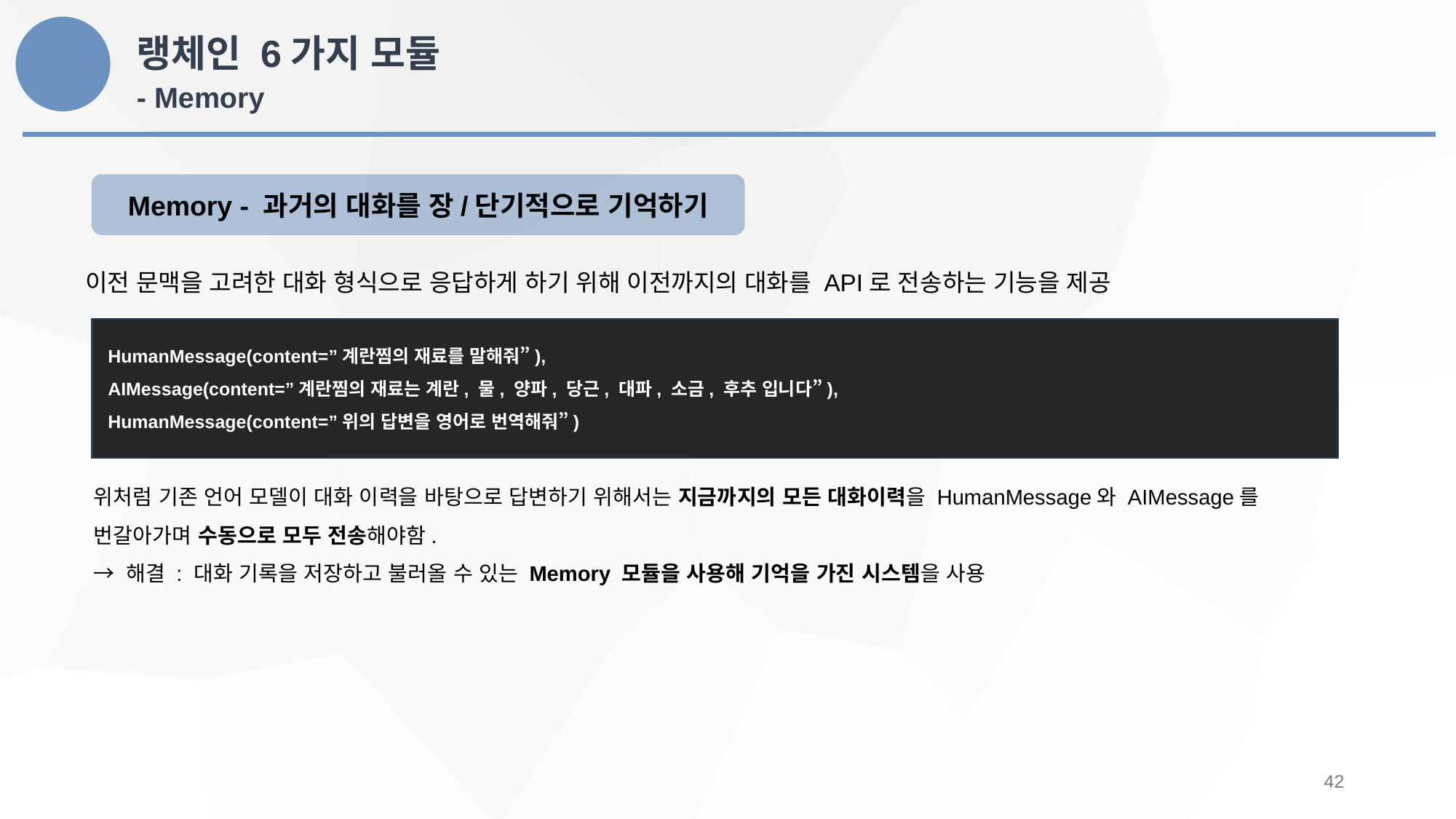

랭체인 6가지 모듈
- Memory
Memory - 과거의 대화를 장/단기적으로 기억하기
이전 문맥을 고려한 대화 형식으로 응답하게 하기 위해 이전까지의 대화를 API로 전송하는 기능을 제공
 HumanMessage(content=”계란찜의 재료를 말해줘”),
 AIMessage(content=”계란찜의 재료는 계란, 물, 양파, 당근, 대파, 소금, 후추 입니다”),
 HumanMessage(content=”위의 답변을 영어로 번역해줘”)
위처럼 기존 언어 모델이 대화 이력을 바탕으로 답변하기 위해서는 지금까지의 모든 대화이력을 HumanMessage와 AIMessage를
번갈아가며 수동으로 모두 전송해야함.
→ 해결 : 대화 기록을 저장하고 불러올 수 있는 Memory 모듈을 사용해 기억을 가진 시스템을 사용
42